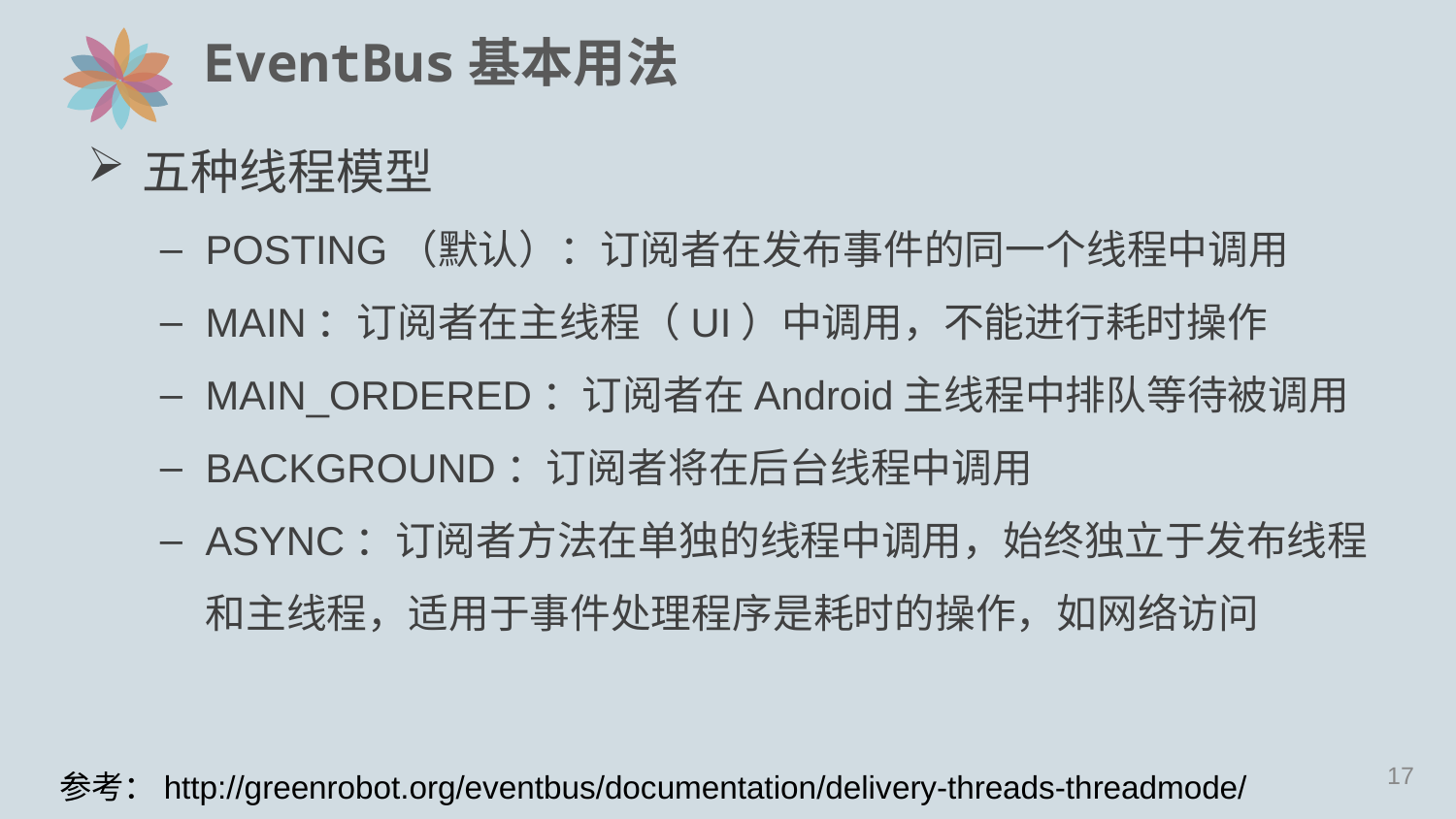

# EventBus基本用法
五种线程模型
POSTING（默认）：订阅者在发布事件的同一个线程中调用
MAIN：订阅者在主线程（UI）中调用，不能进行耗时操作
MAIN_ORDERED：订阅者在Android主线程中排队等待被调用
BACKGROUND：订阅者将在后台线程中调用
ASYNC：订阅者方法在单独的线程中调用，始终独立于发布线程和主线程，适用于事件处理程序是耗时的操作，如网络访问
17
参考：http://greenrobot.org/eventbus/documentation/delivery-threads-threadmode/